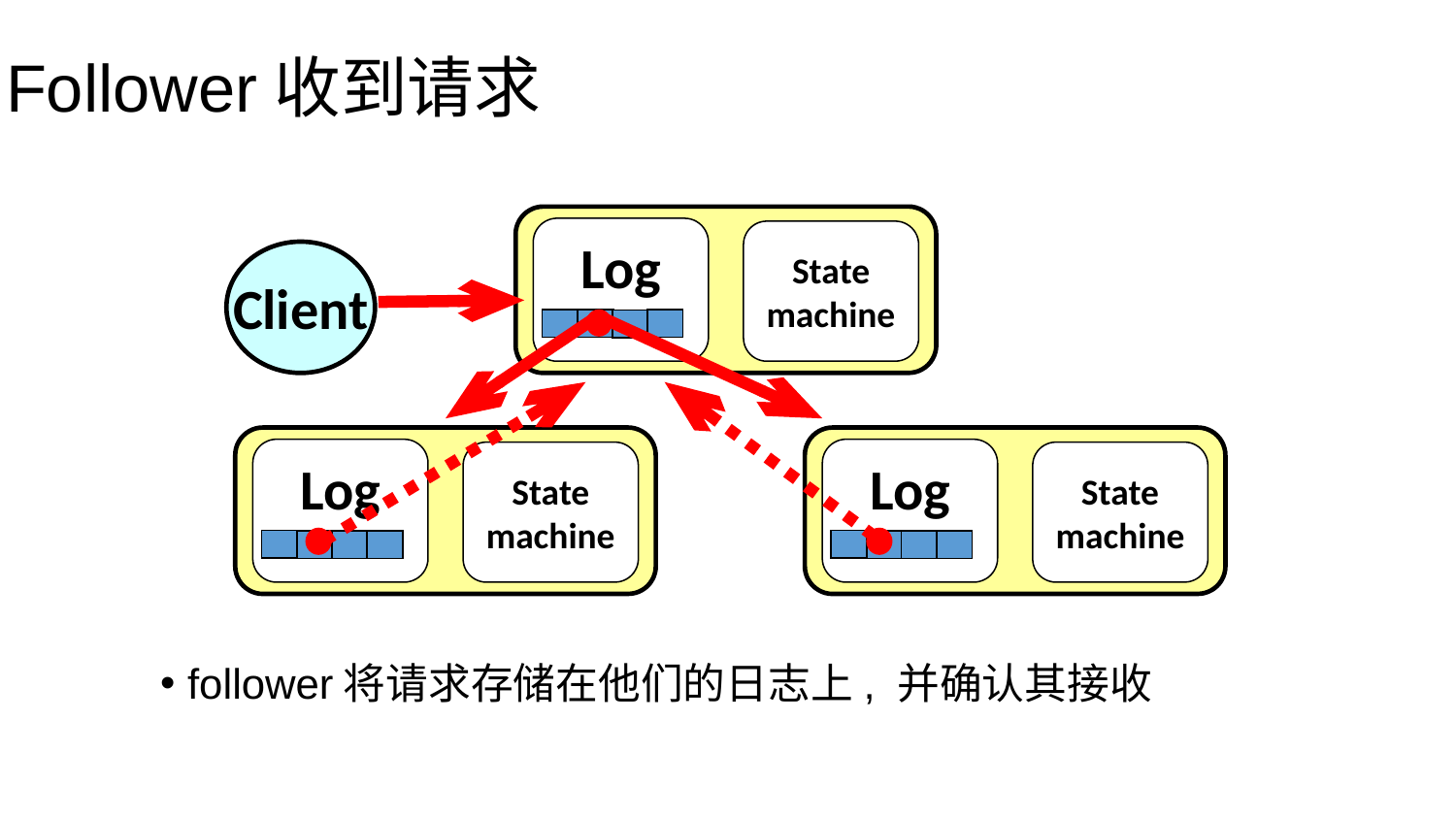

Follower收到请求

Log

State
machine
Client

Log

State
machine

Log

State
machine

follower将请求存储在他们的日志上, 并确认其接收